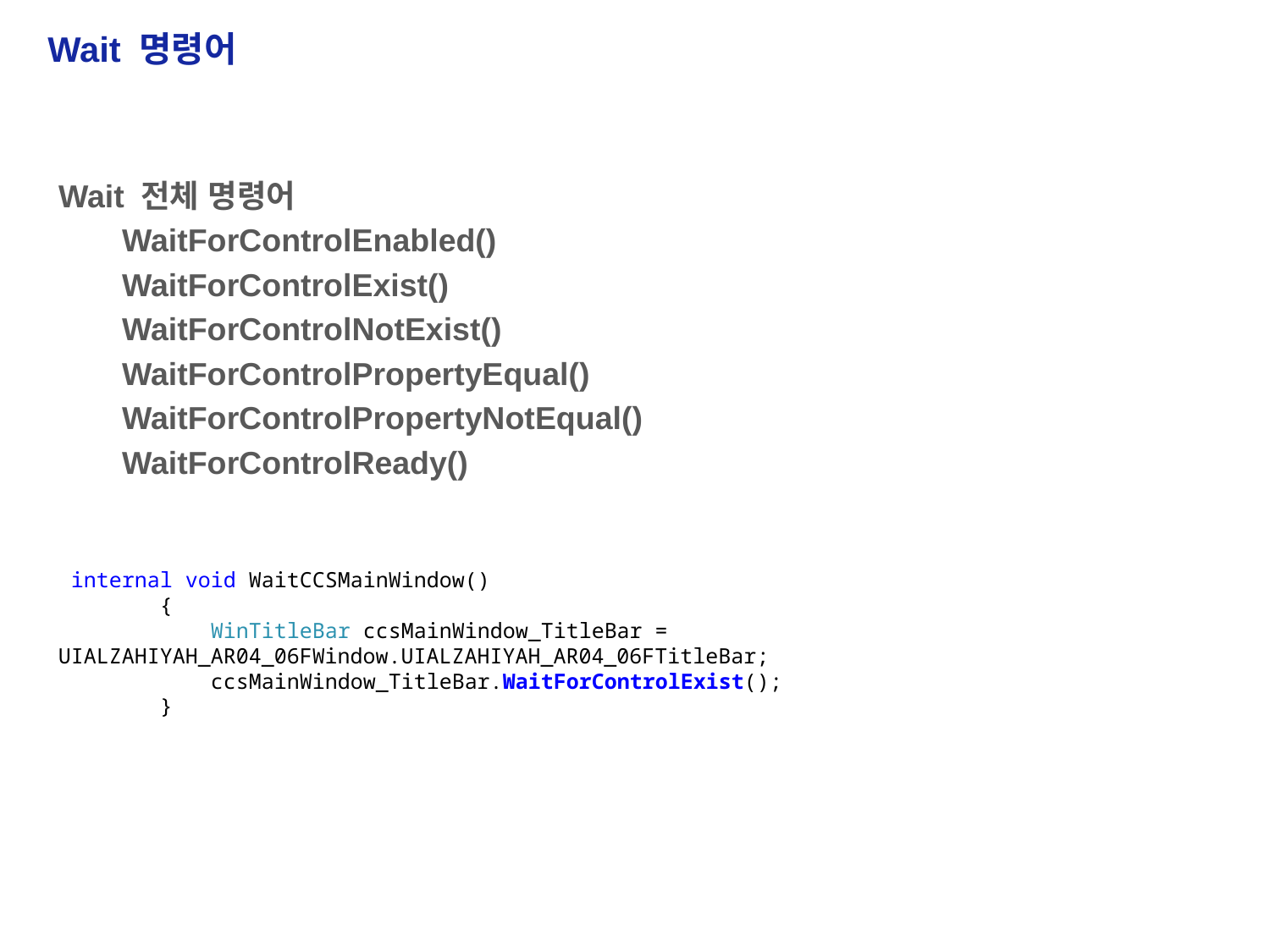

Wait 명령어
Wait 전체 명령어
WaitForControlEnabled()
WaitForControlExist()
WaitForControlNotExist()
WaitForControlPropertyEqual()
WaitForControlPropertyNotEqual()
WaitForControlReady()
 internal void WaitCCSMainWindow()
        {
            WinTitleBar ccsMainWindow_TitleBar = UIALZAHIYAH_AR04_06FWindow.UIALZAHIYAH_AR04_06FTitleBar;
            ccsMainWindow_TitleBar.WaitForControlExist();
        }